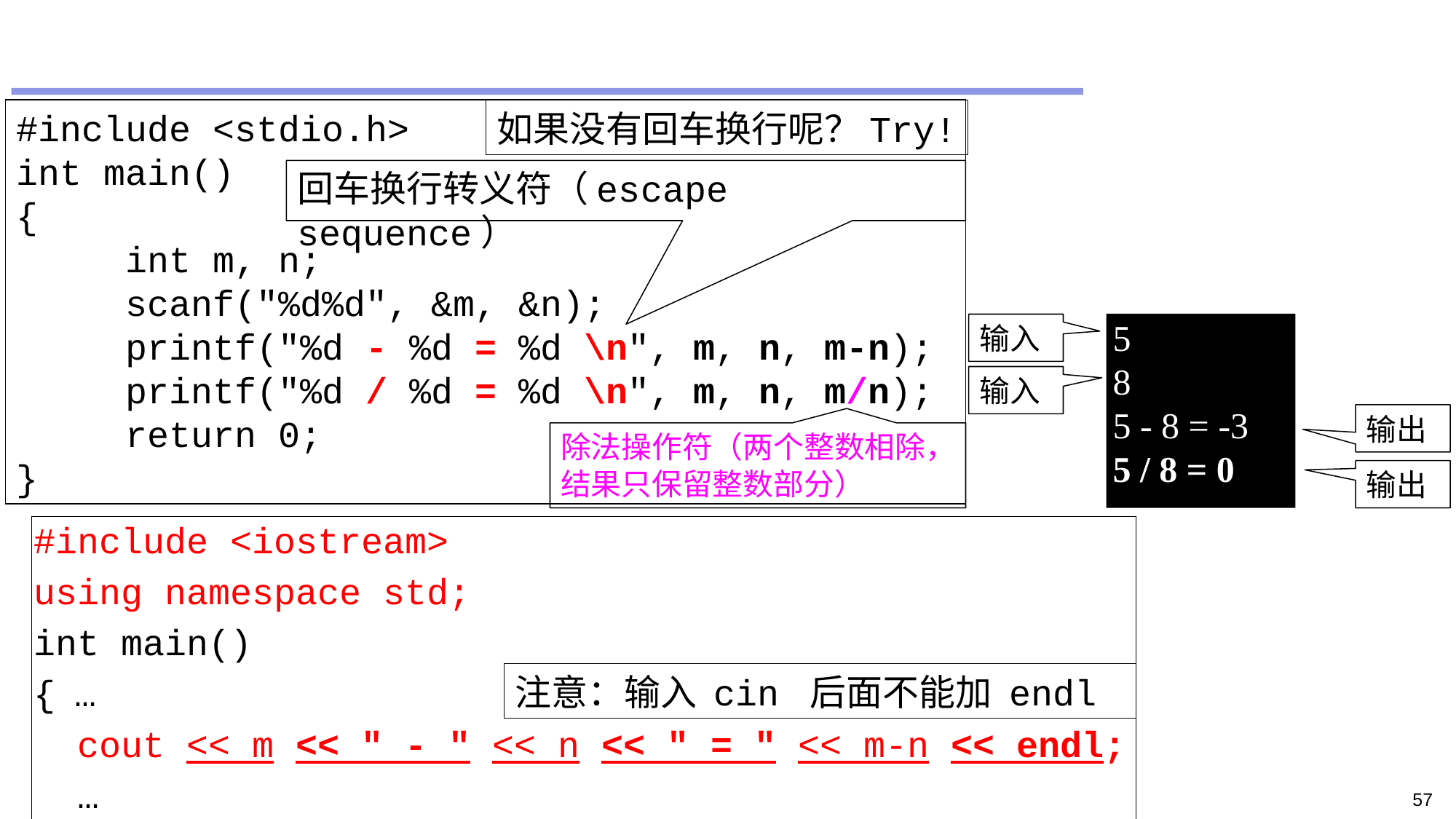

#

#include <stdio.h>
int main()
{
	int m, n;
	scanf("%d%d", &m, &n);
	printf("%d - %d = %d \n", m, n, m-n);
	printf("%d / %d = %d \n", m, n, m/n);
	return 0;
}
如果没有回车换行呢？Try!
回车换行转义符（escape sequence）

5
8
5 - 8 = -3
5 / 8 = 0
输入

输入

输出

除法操作符（两个整数相除，结果只保留整数部分）

输出

#include <iostream>
using namespace std;
int main()
{	…
  cout << m << " - " << n << " = " << m-n << endl;
  …

注意：输入 cin 后面不能加 endl
57